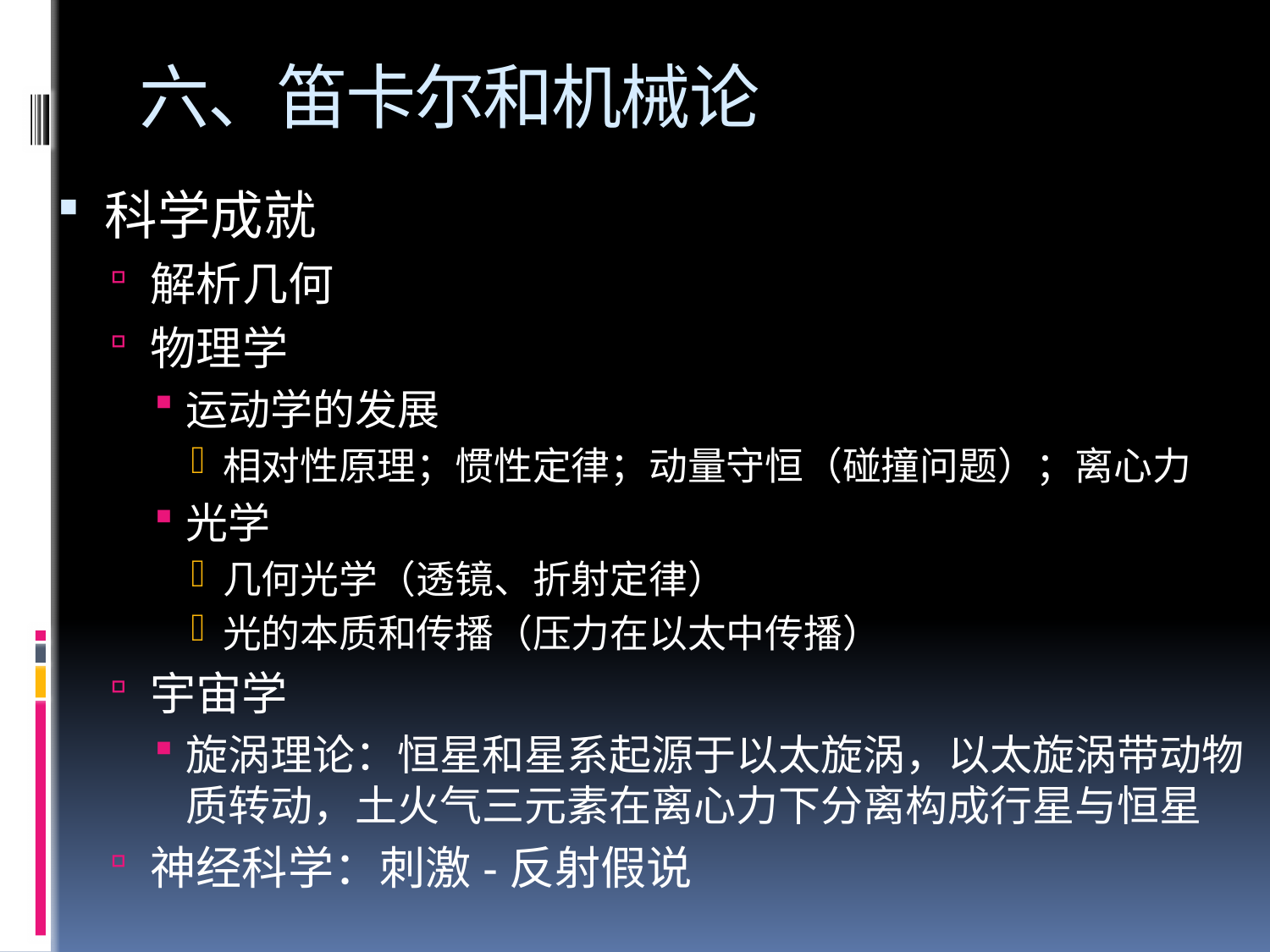

# 六、笛卡尔和机械论
科学成就
解析几何
物理学
运动学的发展
相对性原理；惯性定律；动量守恒（碰撞问题）；离心力
光学
几何光学（透镜、折射定律）
光的本质和传播（压力在以太中传播）
宇宙学
旋涡理论：恒星和星系起源于以太旋涡，以太旋涡带动物质转动，土火气三元素在离心力下分离构成行星与恒星
神经科学：刺激-反射假说